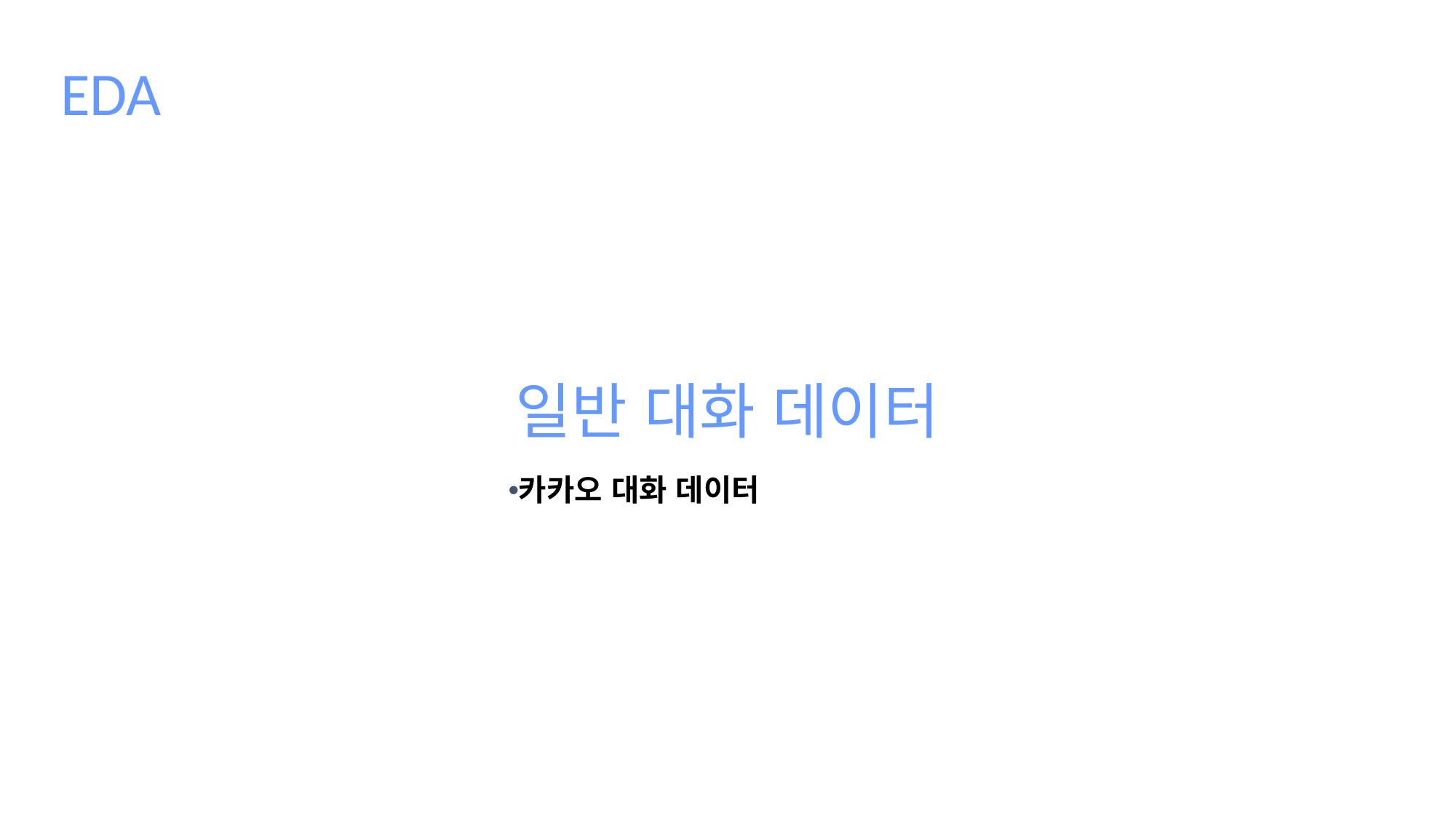

# EDA
일반 대화 데이터
카카오 대화 데이터